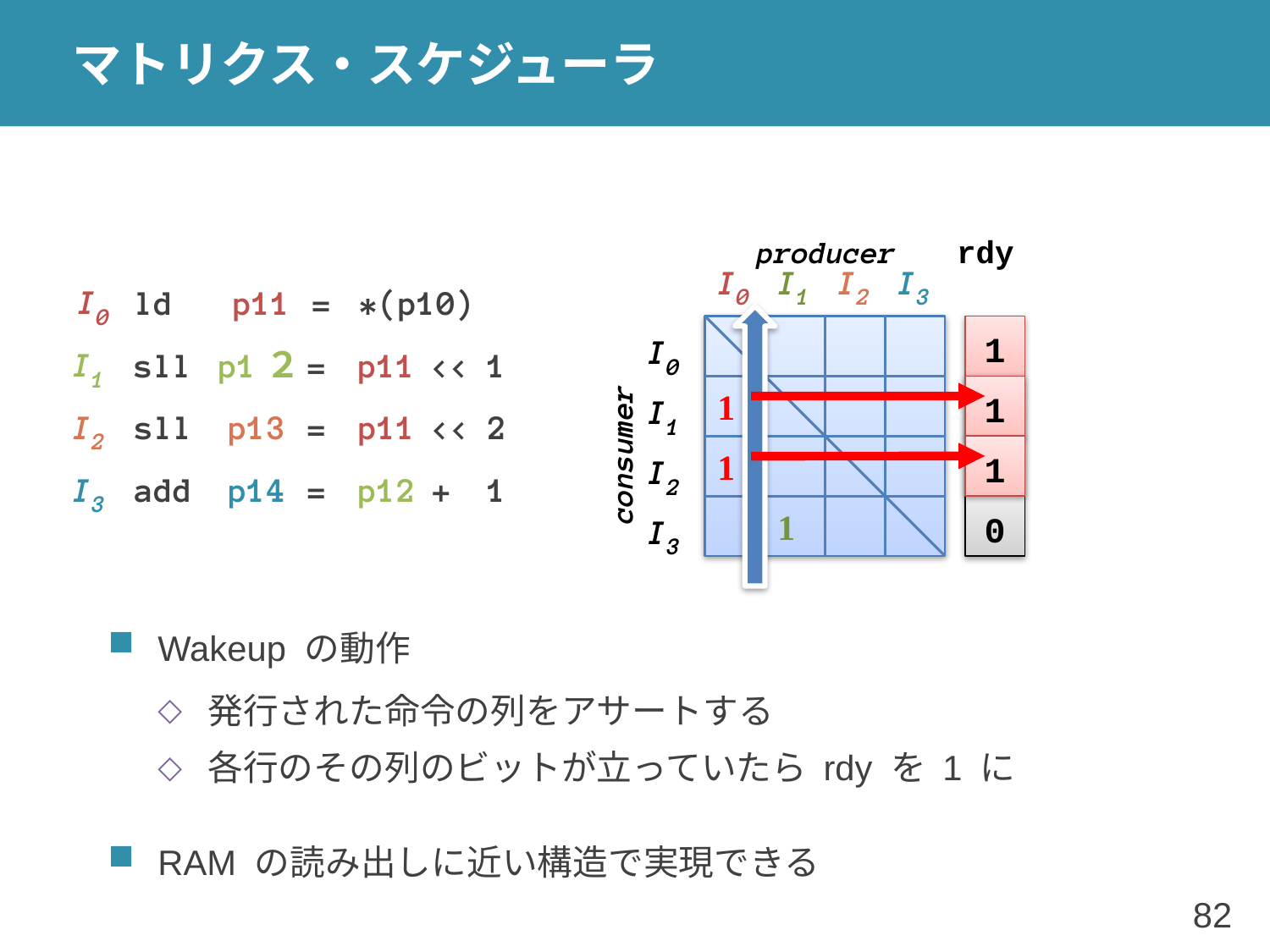

# マトリクス・スケジューラ
rdy
producer
I0
I1
I2
I3
I0
ld
p11
=
*(p10)

1
I0
sll
=
<< 1
p11
I1
p1２
1
1
0
I1

sll
p13
p11
<< 2
=
I2
consumer

1
1
0
I2

+
1
=
p14
p12
I3
add
1
0
I3
Wakeup の動作
発行された命令の列をアサートする
各行のその列のビットが立っていたら rdy を 1 に
RAM の読み出しに近い構造で実現できる
82